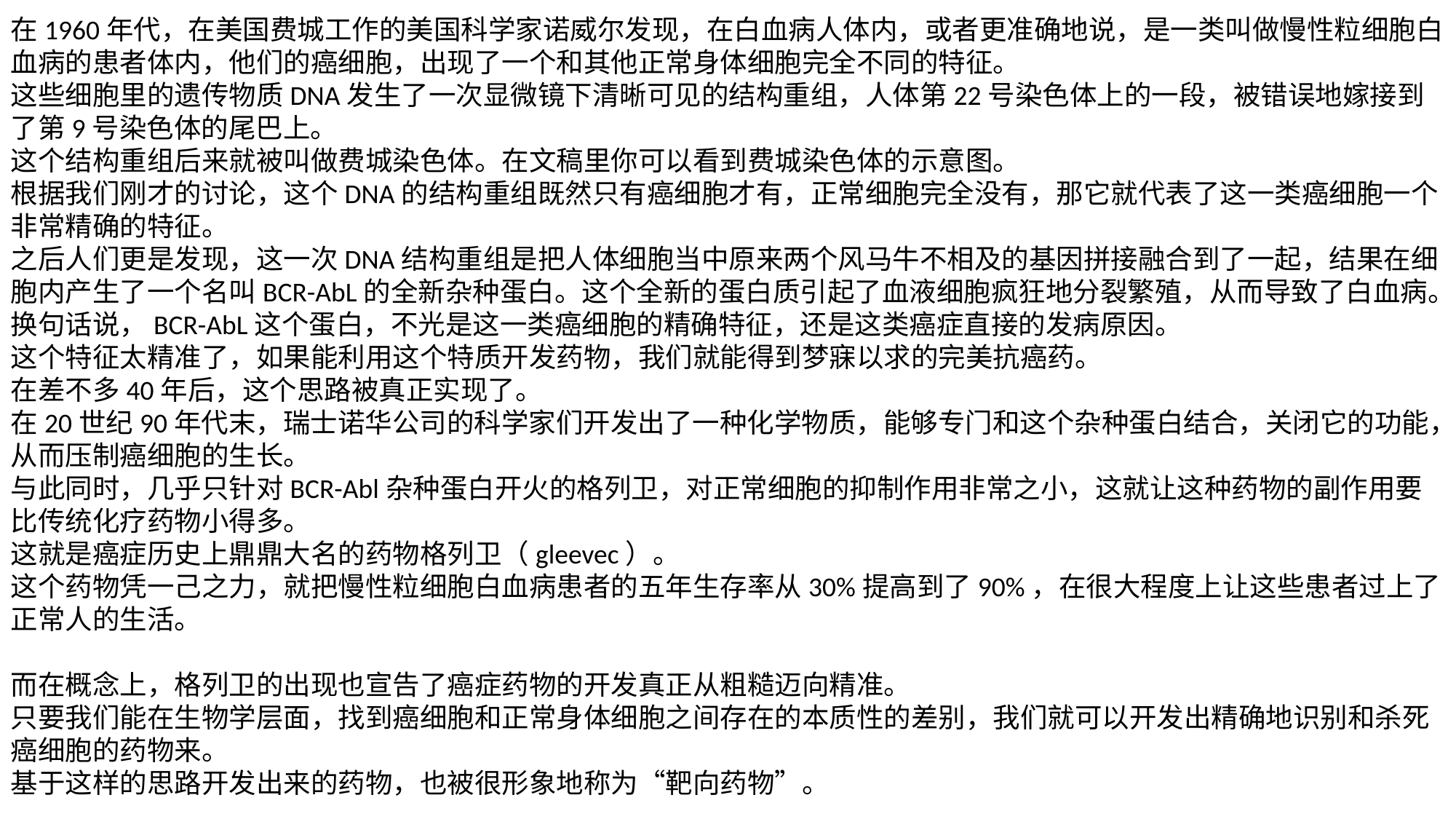

在1960年代，在美国费城工作的美国科学家诺威尔发现，在白血病人体内，或者更准确地说，是一类叫做慢性粒细胞白血病的患者体内，他们的癌细胞，出现了一个和其他正常身体细胞完全不同的特征。
这些细胞里的遗传物质DNA发生了一次显微镜下清晰可见的结构重组，人体第22号染色体上的一段，被错误地嫁接到了第9号染色体的尾巴上。
这个结构重组后来就被叫做费城染色体。在文稿里你可以看到费城染色体的示意图。
根据我们刚才的讨论，这个DNA的结构重组既然只有癌细胞才有，正常细胞完全没有，那它就代表了这一类癌细胞一个非常精确的特征。
之后人们更是发现，这一次DNA结构重组是把人体细胞当中原来两个风马牛不相及的基因拼接融合到了一起，结果在细胞内产生了一个名叫BCR-AbL的全新杂种蛋白。这个全新的蛋白质引起了血液细胞疯狂地分裂繁殖，从而导致了白血病。
换句话说，BCR-AbL这个蛋白，不光是这一类癌细胞的精确特征，还是这类癌症直接的发病原因。
这个特征太精准了，如果能利用这个特质开发药物，我们就能得到梦寐以求的完美抗癌药。
在差不多40年后，这个思路被真正实现了。
在20世纪90年代末，瑞士诺华公司的科学家们开发出了一种化学物质，能够专门和这个杂种蛋白结合，关闭它的功能，从而压制癌细胞的生长。
与此同时，几乎只针对BCR-Abl杂种蛋白开火的格列卫，对正常细胞的抑制作用非常之小，这就让这种药物的副作用要比传统化疗药物小得多。
这就是癌症历史上鼎鼎大名的药物格列卫（gleevec）。
这个药物凭一己之力，就把慢性粒细胞白血病患者的五年生存率从30%提高到了90%，在很大程度上让这些患者过上了正常人的生活。

而在概念上，格列卫的出现也宣告了癌症药物的开发真正从粗糙迈向精准。
只要我们能在生物学层面，找到癌细胞和正常身体细胞之间存在的本质性的差别，我们就可以开发出精确地识别和杀死癌细胞的药物来。
基于这样的思路开发出来的药物，也被很形象地称为“靶向药物”。